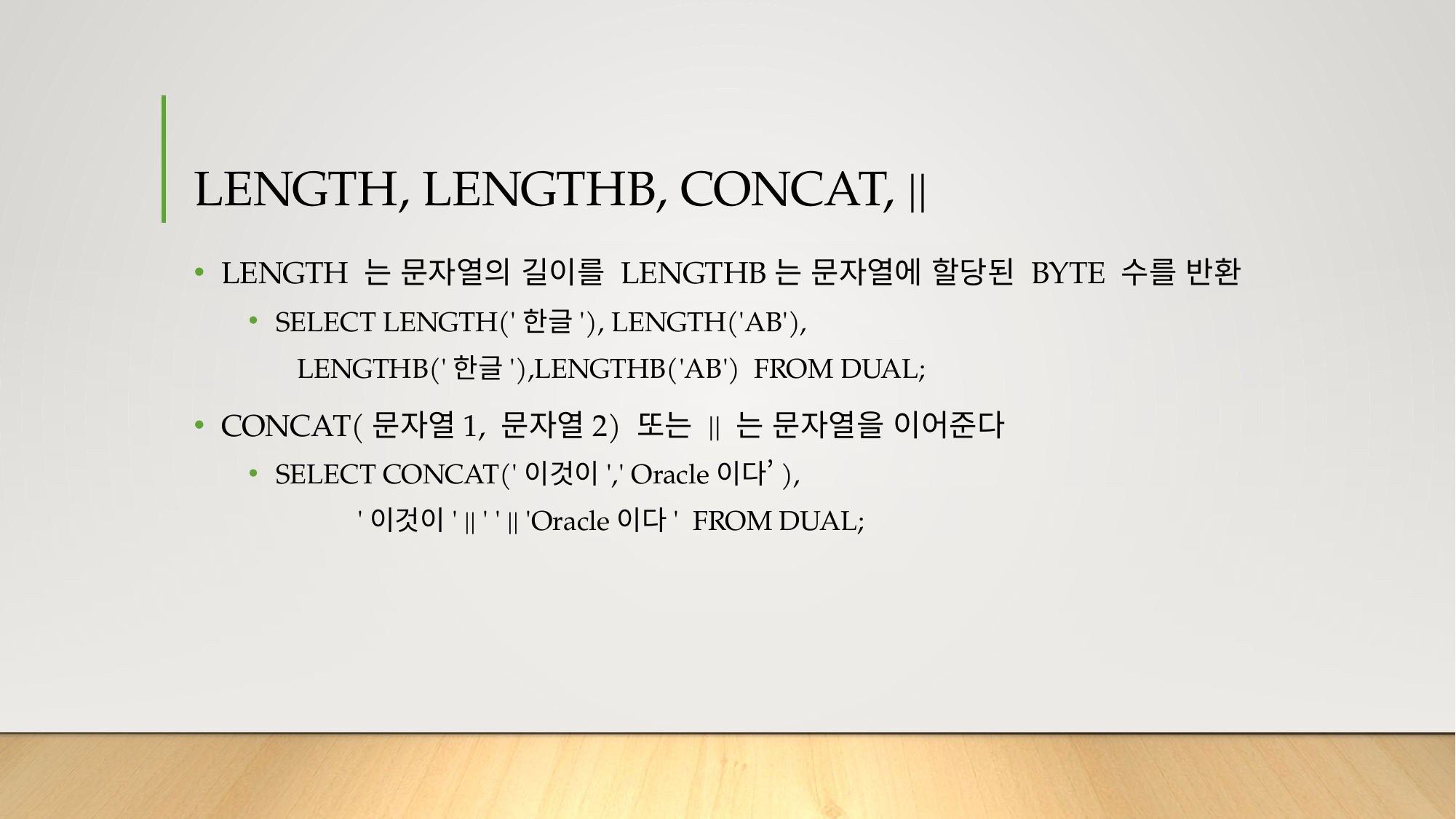

# LENGTH, LENGTHB, CONCAT, ||
LENGTH 는 문자열의 길이를 LENGTHB는 문자열에 할당된 BYTE 수를 반환
SELECT LENGTH('한글'), LENGTH('AB'),
       LENGTHB('한글'),LENGTHB('AB')  FROM DUAL;
CONCAT(문자열1, 문자열2) 또는 || 는 문자열을 이어준다
SELECT CONCAT('이것이',' Oracle이다’),
	'이것이' || ' ' || 'Oracle이다'  FROM DUAL;